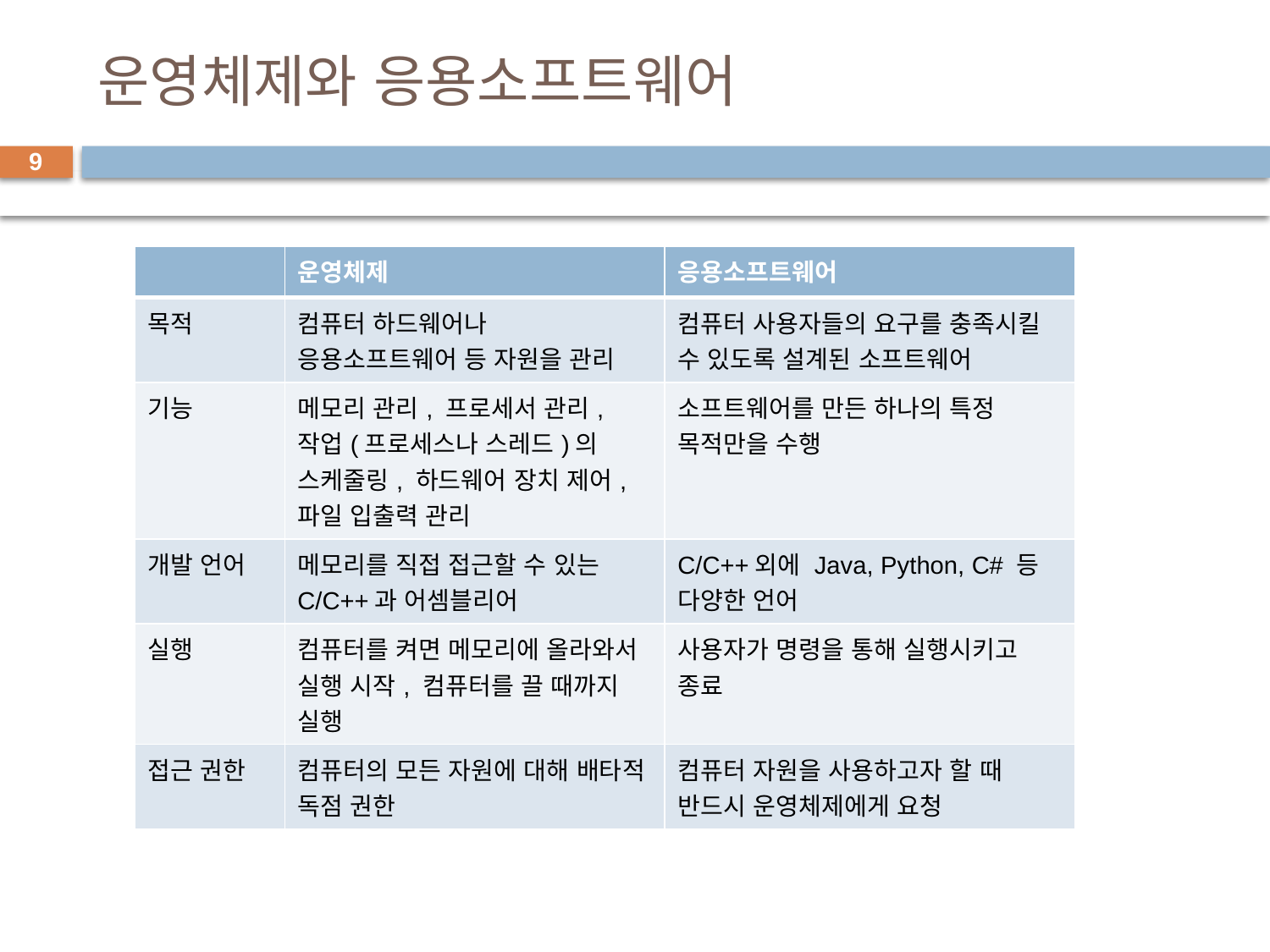

# 운영체제와 응용소프트웨어
9
|  | 운영체제 | 응용소프트웨어 |
| --- | --- | --- |
| 목적 | 컴퓨터 하드웨어나 응용소프트웨어 등 자원을 관리 | 컴퓨터 사용자들의 요구를 충족시킬 수 있도록 설계된 소프트웨어 |
| 기능 | 메모리 관리, 프로세서 관리, 작업(프로세스나 스레드)의 스케줄링, 하드웨어 장치 제어, 파일 입출력 관리 | 소프트웨어를 만든 하나의 특정 목적만을 수행 |
| 개발 언어 | 메모리를 직접 접근할 수 있는 C/C++과 어셈블리어 | C/C++외에 Java, Python, C# 등 다양한 언어 |
| 실행 | 컴퓨터를 켜면 메모리에 올라와서 실행 시작, 컴퓨터를 끌 때까지 실행 | 사용자가 명령을 통해 실행시키고 종료 |
| 접근 권한 | 컴퓨터의 모든 자원에 대해 배타적 독점 권한 | 컴퓨터 자원을 사용하고자 할 때 반드시 운영체제에게 요청 |